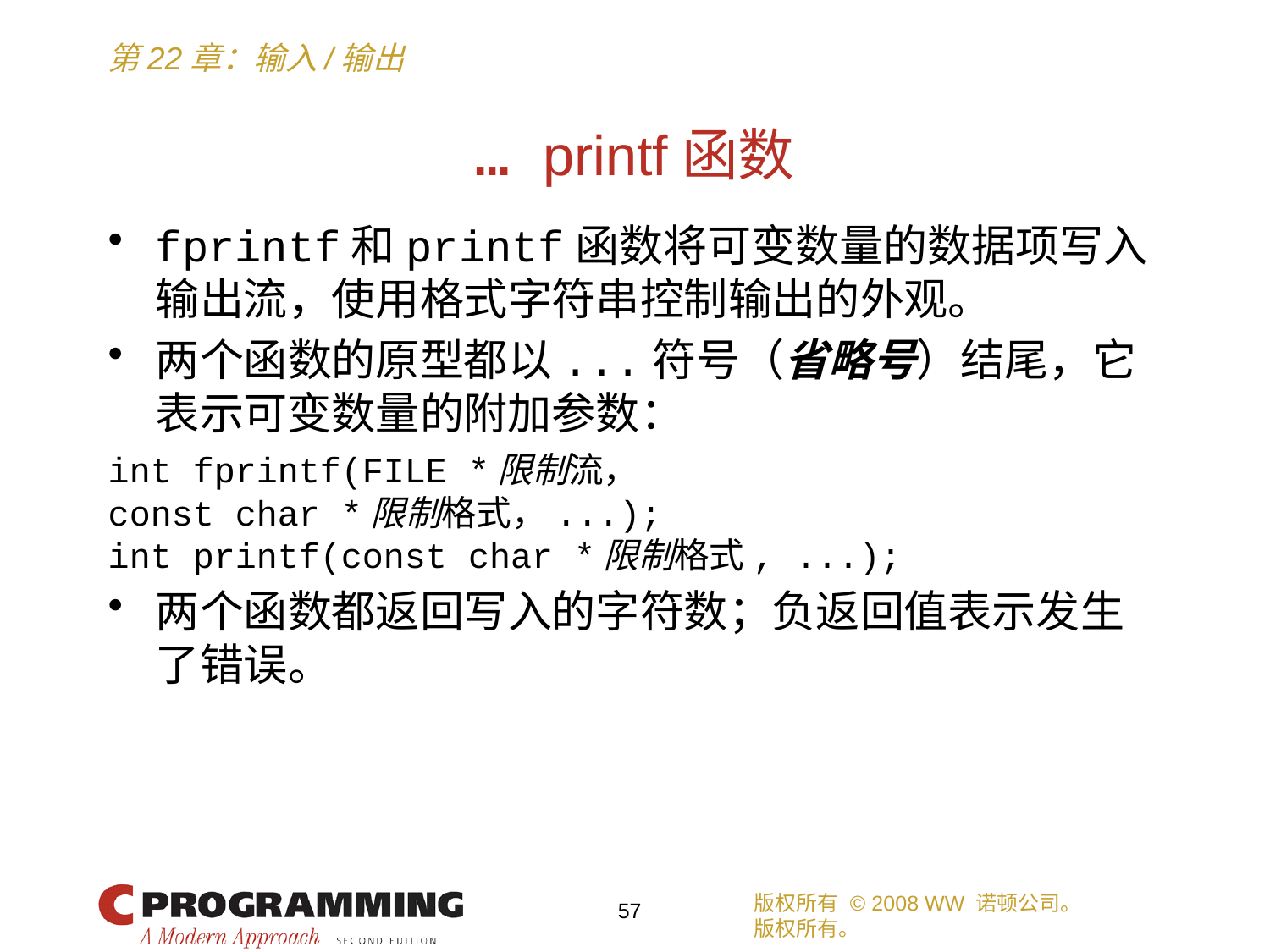

# … printf函数
fprintf和printf函数将可变数量的数据项写入输出流，使用格式字符串控制输出的外观。
两个函数的原型都以...符号（省略号）结尾，它表示可变数量的附加参数：
int fprintf(FILE *限制流，
const char *限制格式，...);
int printf(const char *限制格式, ...);
两个函数都返回写入的字符数；负返回值表示发生了错误。

版权所有 © 2008 WW 诺顿公司。
版权所有。
57